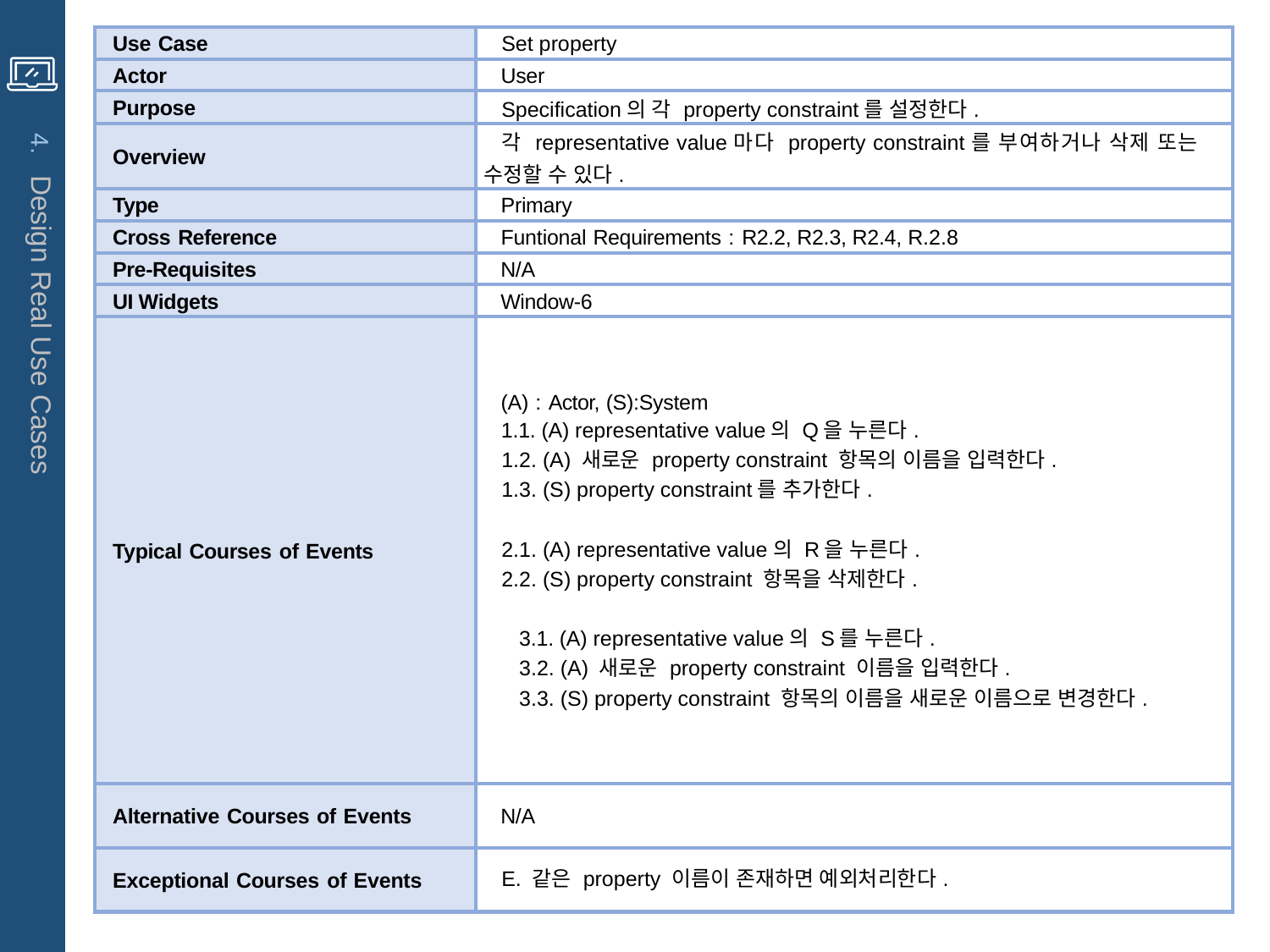

| Use Case | Set property |
| --- | --- |
| Actor | User |
| Purpose | Specification의 각 property constraint를 설정한다. |
| Overview | 각 representative value마다 property constraint를 부여하거나 삭제 또는 수정할 수 있다. |
| Type | Primary |
| Cross Reference | Funtional Requirements : R2.2, R2.3, R2.4, R.2.8 |
| Pre-Requisites | N/A |
| UI Widgets | Window-6 |
| Typical Courses of Events | (A) : Actor, (S):System 1.1. (A) representative value의 Q을 누른다. 1.2. (A) 새로운 property constraint 항목의 이름을 입력한다. 1.3. (S) property constraint를 추가한다.   2.1. (A) representative value의 R을 누른다. 2.2. (S) property constraint 항목을 삭제한다.   3.1. (A) representative value의 S를 누른다. 3.2. (A) 새로운 property constraint 이름을 입력한다. 3.3. (S) property constraint 항목의 이름을 새로운 이름으로 변경한다. |
| Alternative Courses of Events | N/A |
| Exceptional Courses of Events | E. 같은 property 이름이 존재하면 예외처리한다. |

4.   Design Real Use Cases